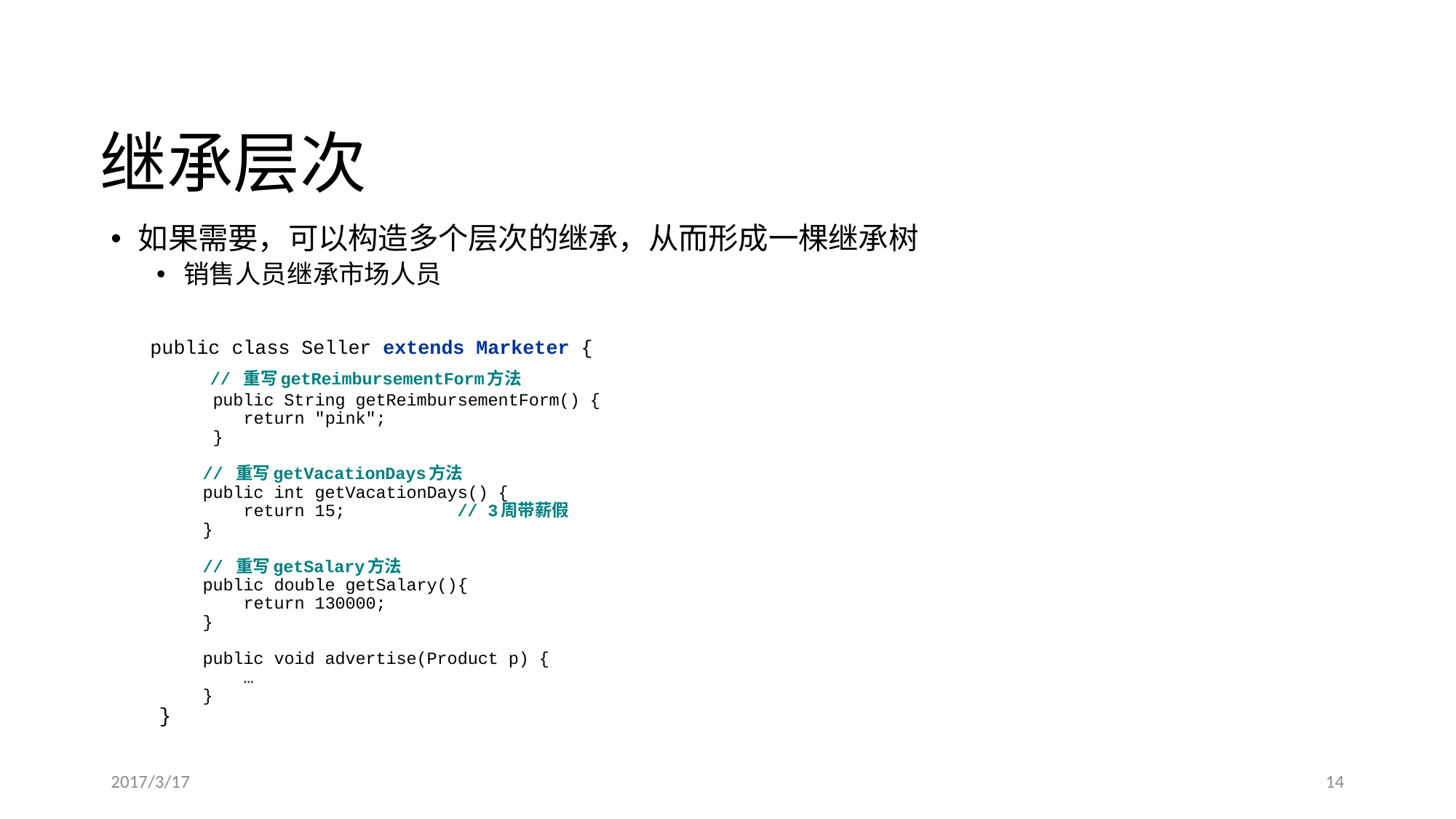

# 继承层次
如果需要，可以构造多个层次的继承，从而形成一棵继承树
销售人员继承市场人员

public class Seller extends Marketer {
	    // 重写getReimbursementForm方法
          public String getReimbursementForm() {
             return "pink";
          }

         // 重写getVacationDays方法
         public int getVacationDays() {
             return 15;           // 3周带薪假
         }

         // 重写getSalary方法
         public double getSalary(){
             return 130000;
         }

         public void advertise(Product p) {
             …
         }
     }

2017/3/17
14